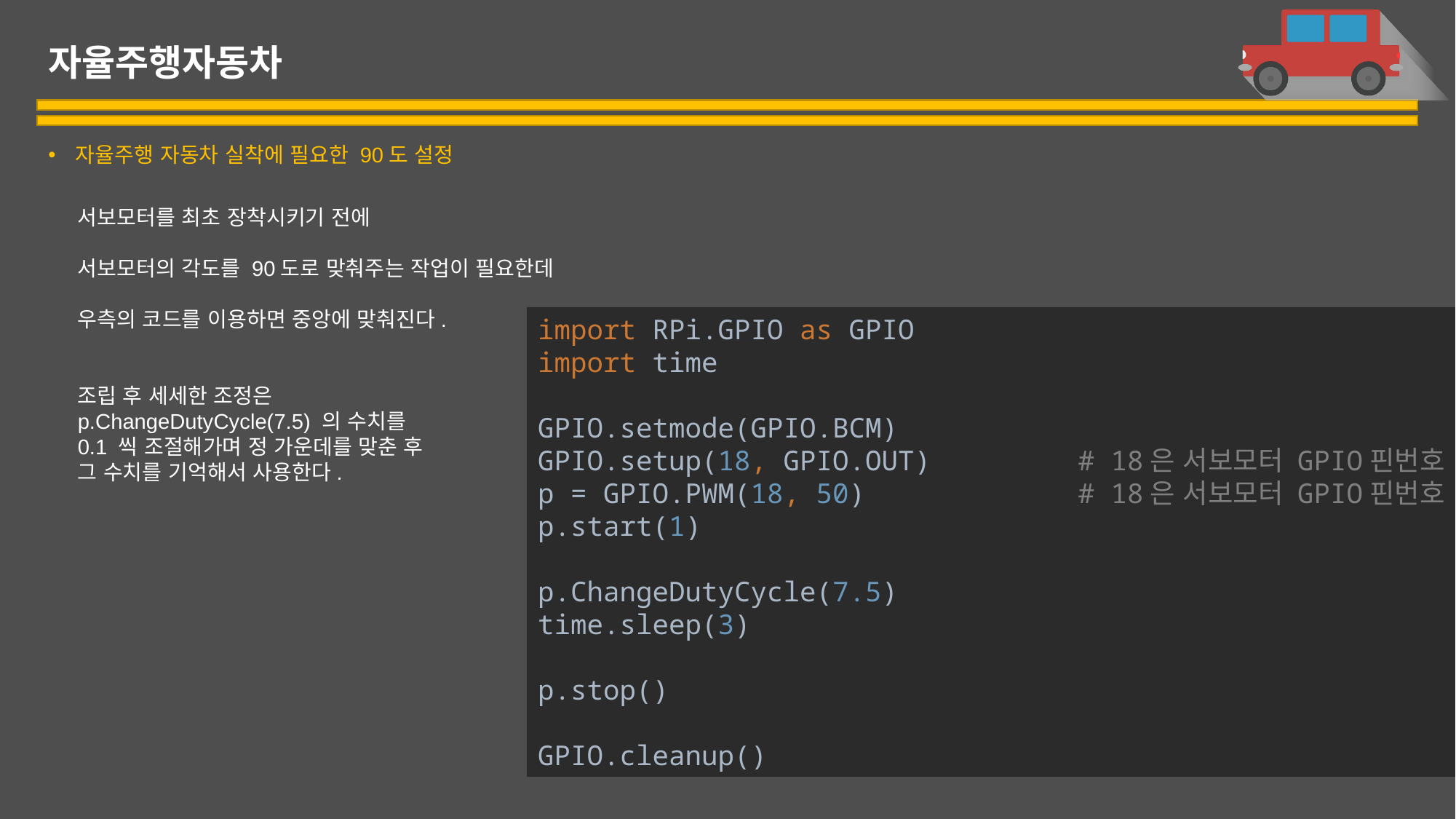

# 자율주행자동차
자율주행 자동차 실착에 필요한 90도 설정
서보모터를 최초 장착시키기 전에

서보모터의 각도를 90도로 맞춰주는 작업이 필요한데

우측의 코드를 이용하면 중앙에 맞춰진다.

조립 후 세세한 조정은
p.ChangeDutyCycle(7.5) 의 수치를
0.1 씩 조절해가며 정 가운데를 맞춘 후
그 수치를 기억해서 사용한다.
import RPi.GPIO as GPIO
import time
GPIO.setmode(GPIO.BCM)
GPIO.setup(18, GPIO.OUT)         # 18은 서보모터 GPIO핀번호
p = GPIO.PWM(18, 50)             # 18은 서보모터 GPIO핀번호
p.start(1)
p.ChangeDutyCycle(7.5)
time.sleep(3)
p.stop()
GPIO.cleanup()